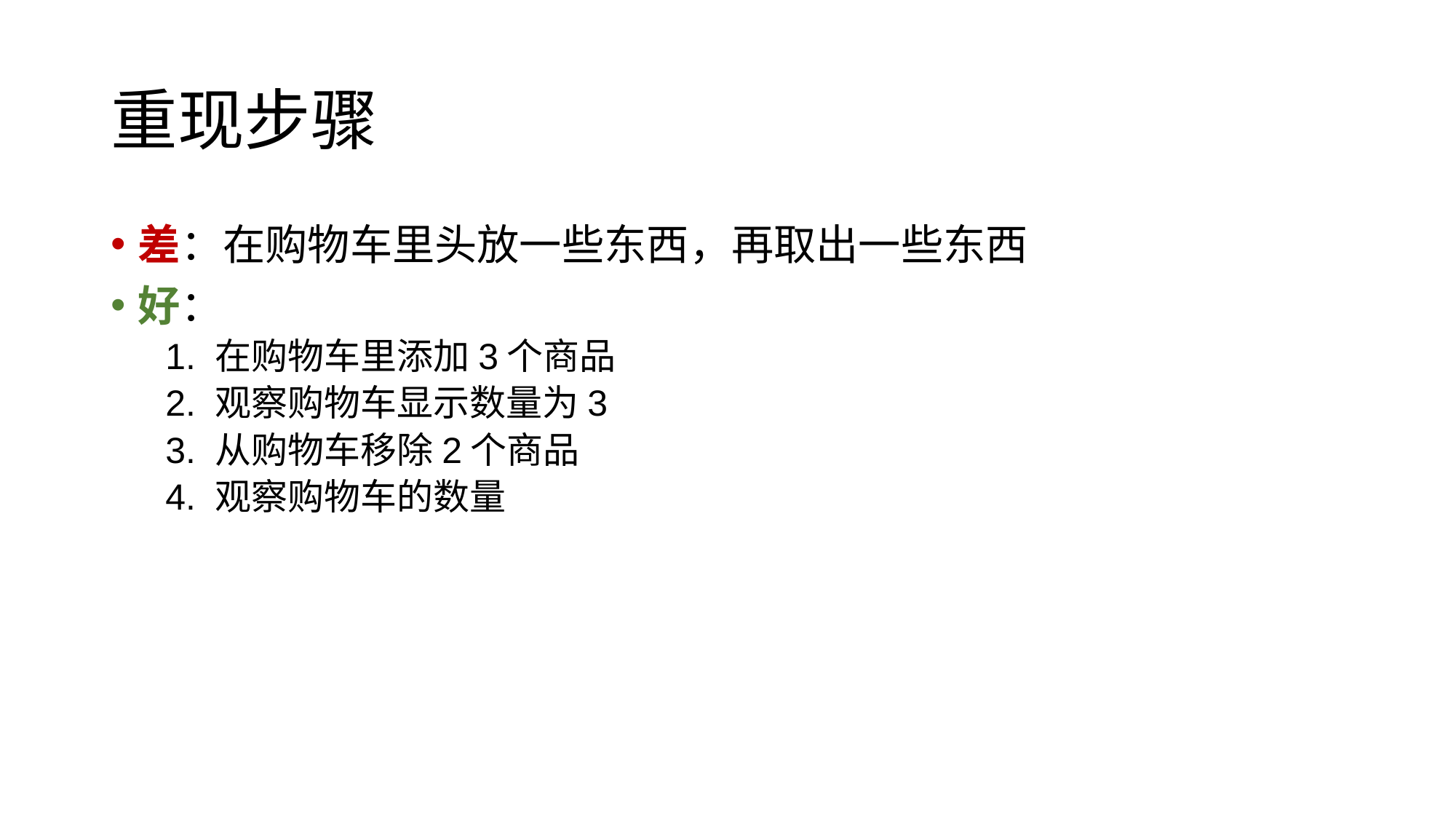

# 重现步骤
差：在购物车里头放一些东西，再取出一些东西
好：
1. 在购物车里添加3个商品
2. 观察购物车显示数量为3
3. 从购物车移除2个商品
4. 观察购物车的数量